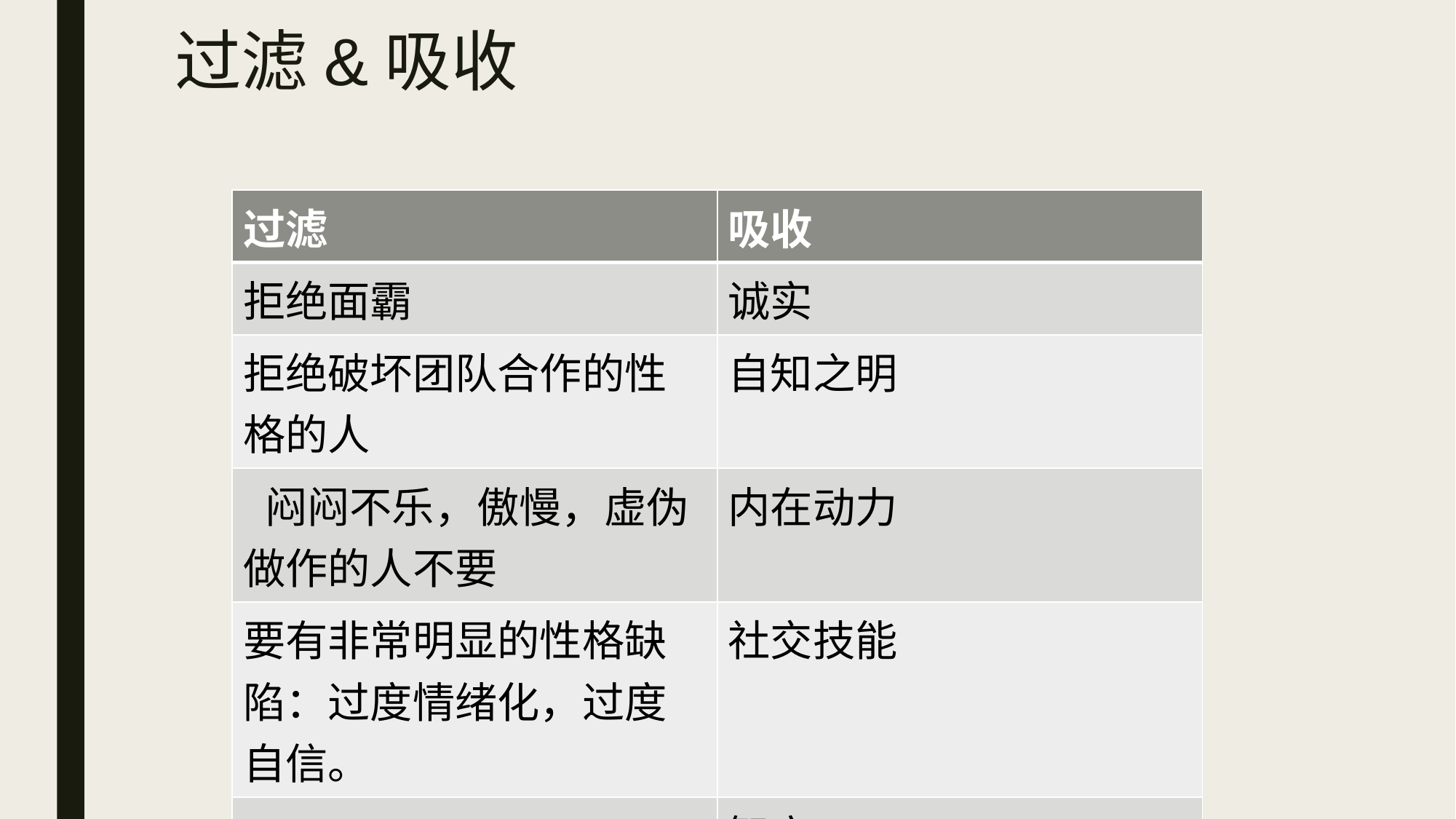

# 过滤&吸收
| 过滤 | 吸收 |
| --- | --- |
| 拒绝面霸 | 诚实 |
| 拒绝破坏团队合作的性格的人 | 自知之明 |
| 闷闷不乐，傲慢，虚伪做作的人不要 | 内在动力 |
| 要有非常明显的性格缺陷：过度情绪化，过度自信。 | 社交技能 |
|  | 智商 |